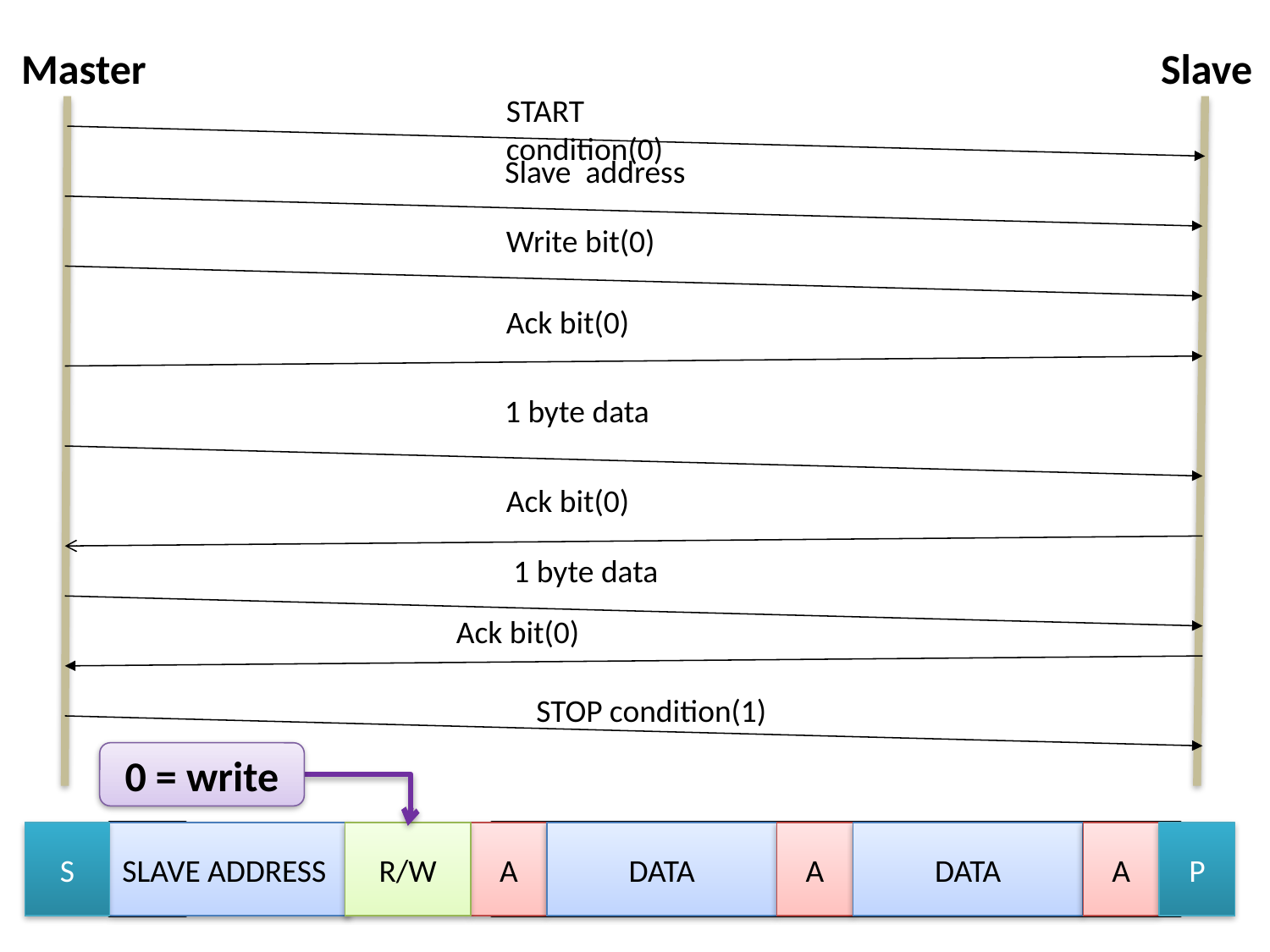

Master
Slave
START condition(0)
Slave  address
Write bit(0)
Ack bit(0)
 1 byte data
Ack bit(0)
 1 byte data
Ack bit(0)
STOP condition(1)
0 = write
S
SLAVE ADDRESS

A
S
資料
A
資料
A
P
R/W
DATA
A
DATA
A
P